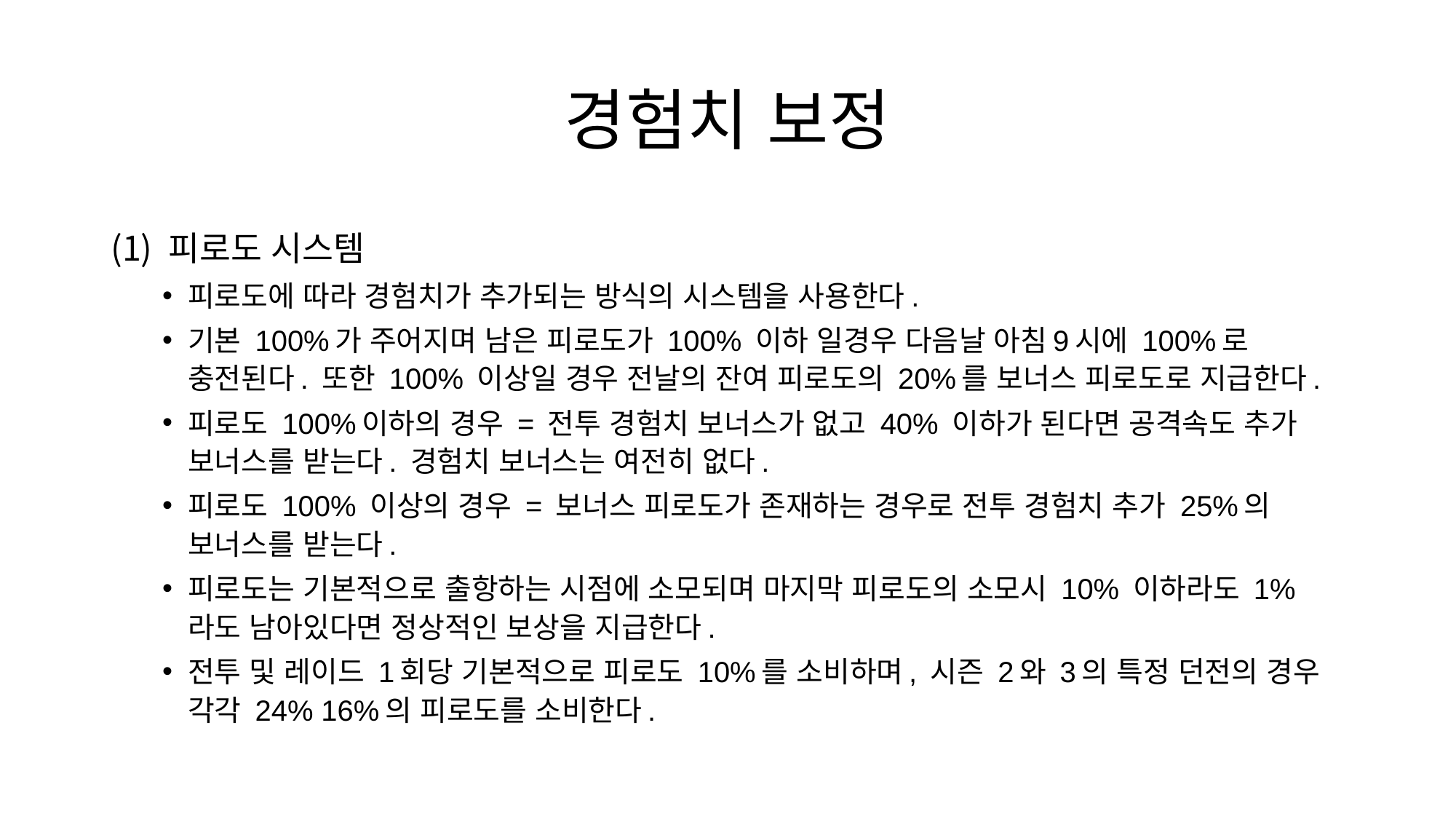

# 경험치 보정
피로도 시스템
피로도에 따라 경험치가 추가되는 방식의 시스템을 사용한다.
기본 100%가 주어지며 남은 피로도가 100% 이하 일경우 다음날 아침9시에 100%로 충전된다. 또한 100% 이상일 경우 전날의 잔여 피로도의 20%를 보너스 피로도로 지급한다.
피로도 100%이하의 경우 = 전투 경험치 보너스가 없고 40% 이하가 된다면 공격속도 추가 보너스를 받는다. 경험치 보너스는 여전히 없다.
피로도 100% 이상의 경우 = 보너스 피로도가 존재하는 경우로 전투 경험치 추가 25%의 보너스를 받는다.
피로도는 기본적으로 출항하는 시점에 소모되며 마지막 피로도의 소모시 10% 이하라도 1%라도 남아있다면 정상적인 보상을 지급한다.
전투 및 레이드 1회당 기본적으로 피로도 10%를 소비하며, 시즌 2와 3의 특정 던전의 경우 각각 24% 16%의 피로도를 소비한다.